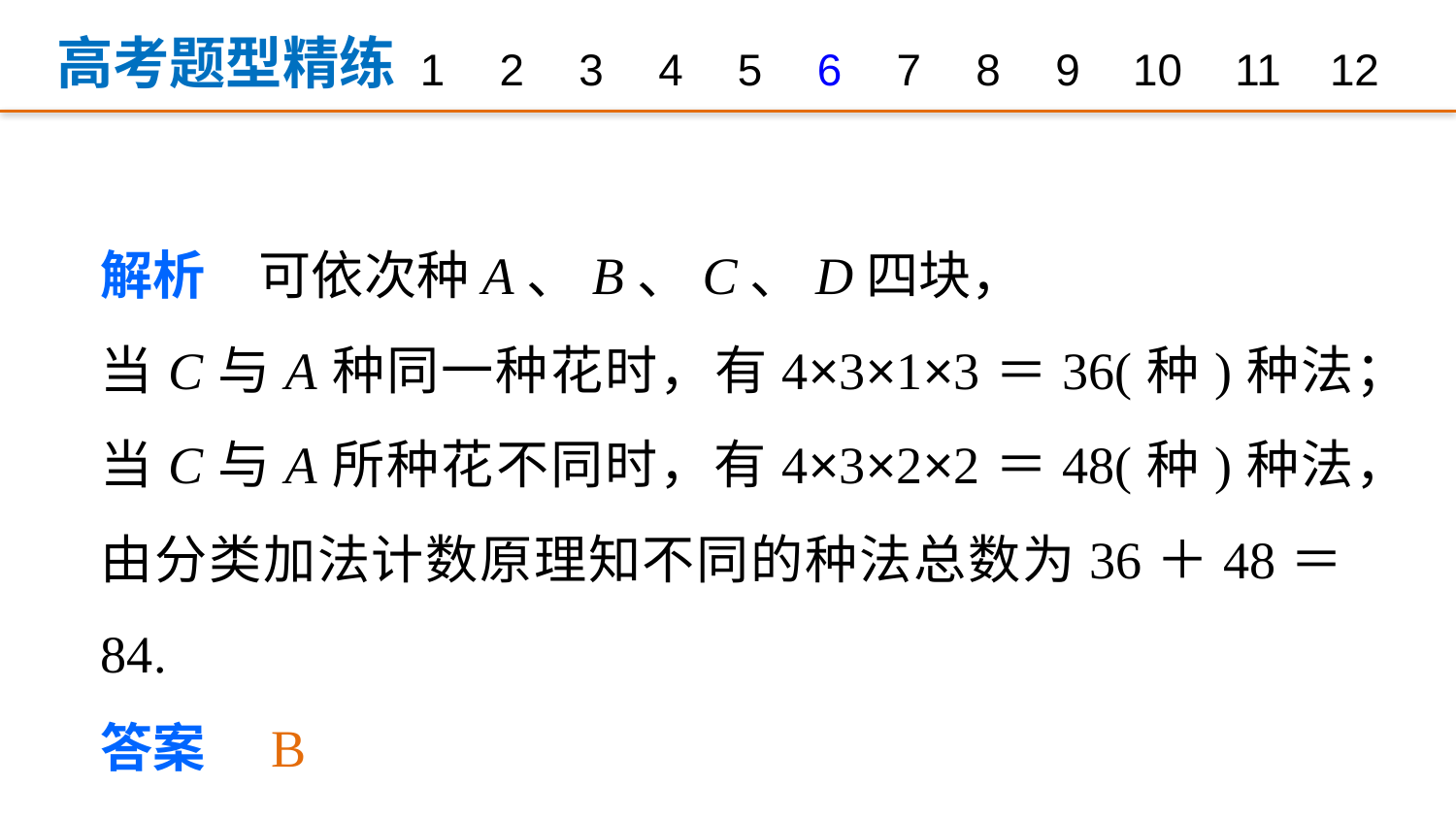

高考题型精练
1
2
3
4
5
6
7
8
9
12
10
11
解析　可依次种A、B、C、D四块，
当C与A种同一种花时，有4×3×1×3＝36(种)种法；
当C与A所种花不同时，有4×3×2×2＝48(种)种法，
由分类加法计数原理知不同的种法总数为36＋48＝84.
答案　B